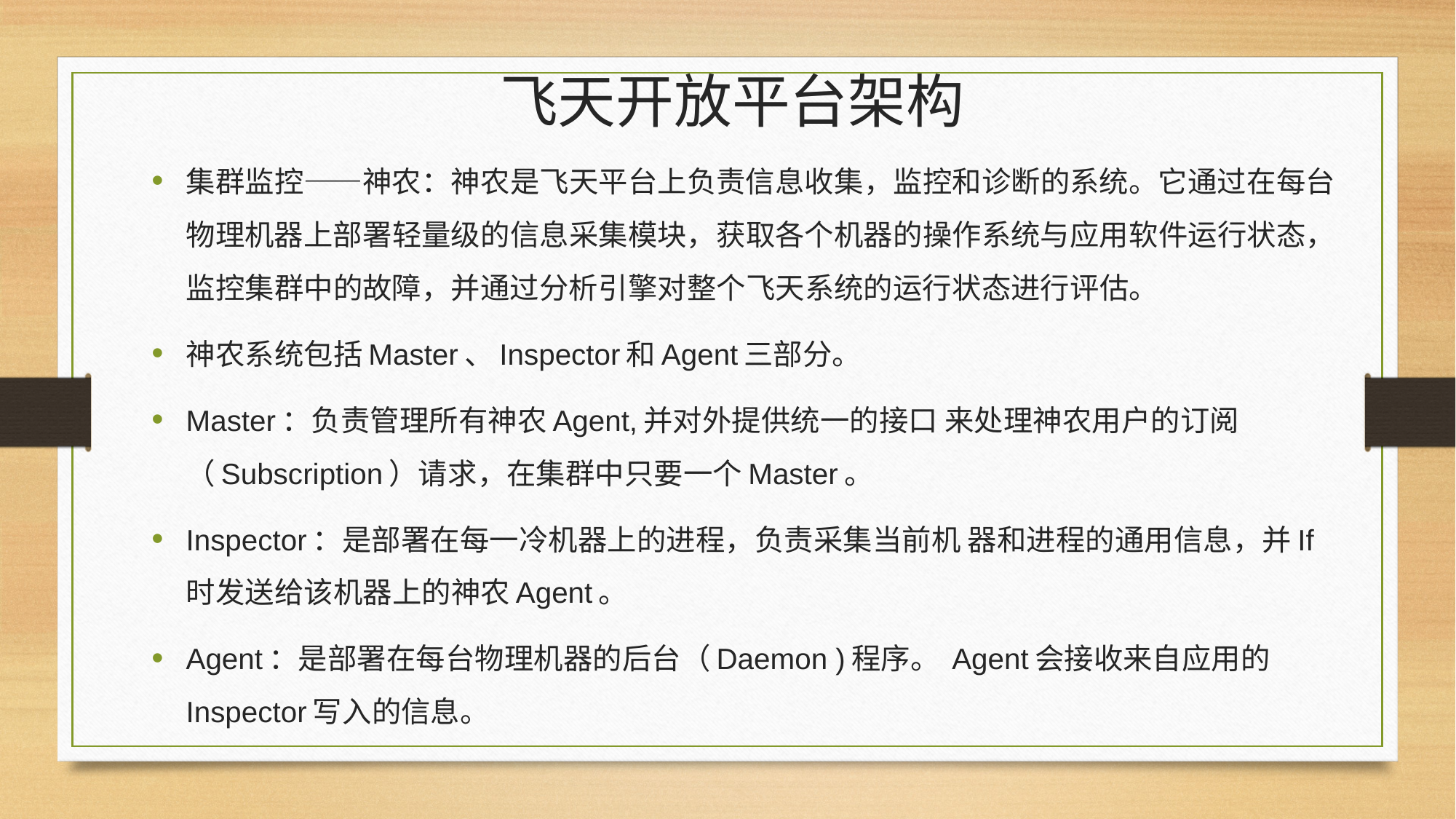

# 飞天开放平台架构
集群监控——神农：神农是飞天平台上负责信息收集，监控和诊断的系统。它通过在每台物理机器上部署轻量级的信息采集模块，获取各个机器的操作系统与应用软件运行状态，监控集群中的故障，并通过分析引擎对整个飞天系统的运行状态进行评估。
神农系统包括Master、Inspector和Agent三部分。
Master：负责管理所有神农Agent,并对外提供统一的接口 来处理神农用户的订阅（Subscription）请求，在集群中只要一个Master。
Inspector：是部署在每一冷机器上的进程，负责采集当前机 器和进程的通用信息，并If时发送给该机器上的神农Agent。
Agent：是部署在每台物理机器的后台（Daemon )程序。 Agent会接收来自应用的Inspector写入的信息。